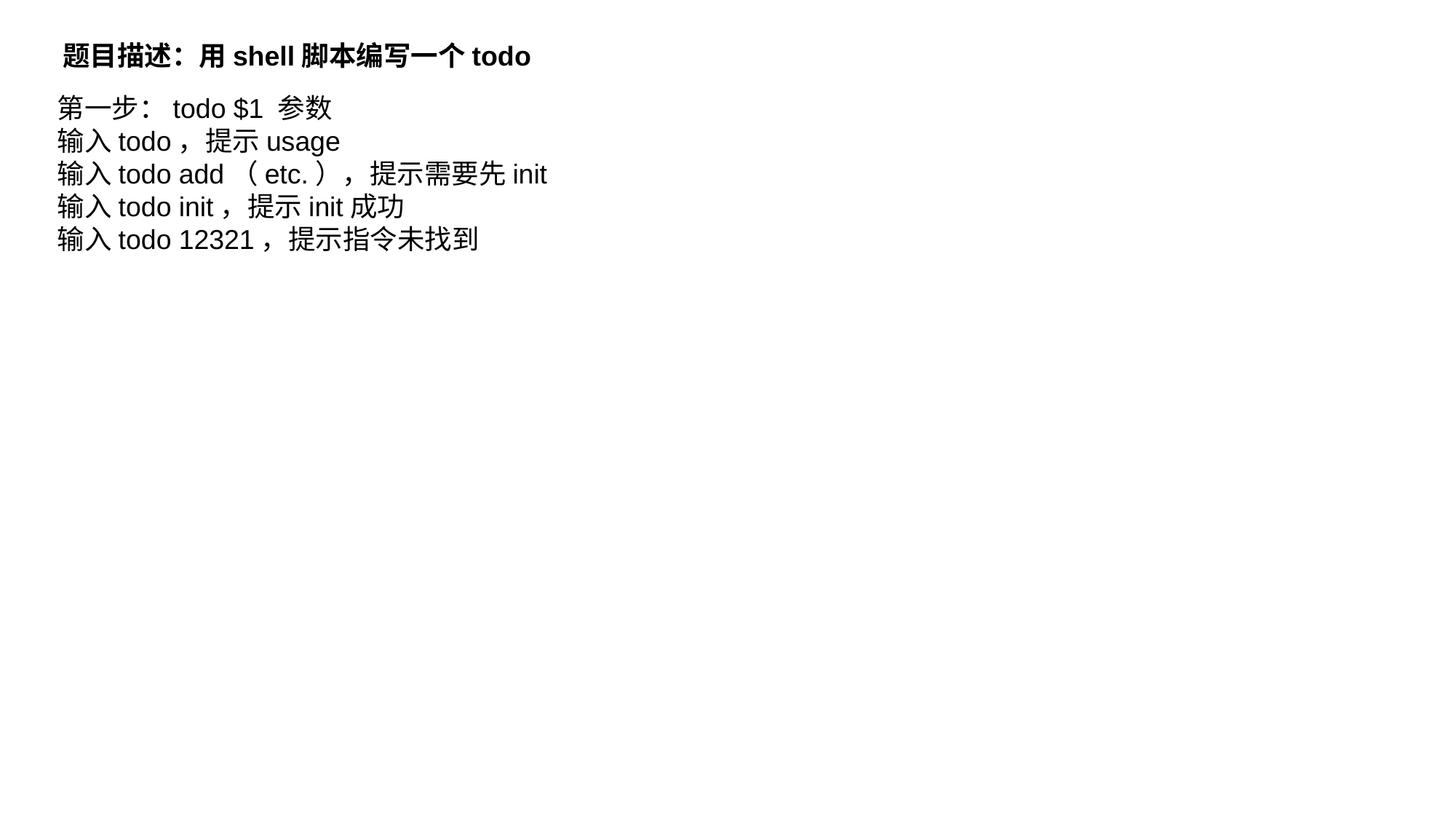

题目描述：用shell脚本编写一个todo
第一步：todo $1 参数
输入todo，提示usage
输入todo add（etc.），提示需要先init
输入todo init，提示init成功
输入todo 12321，提示指令未找到